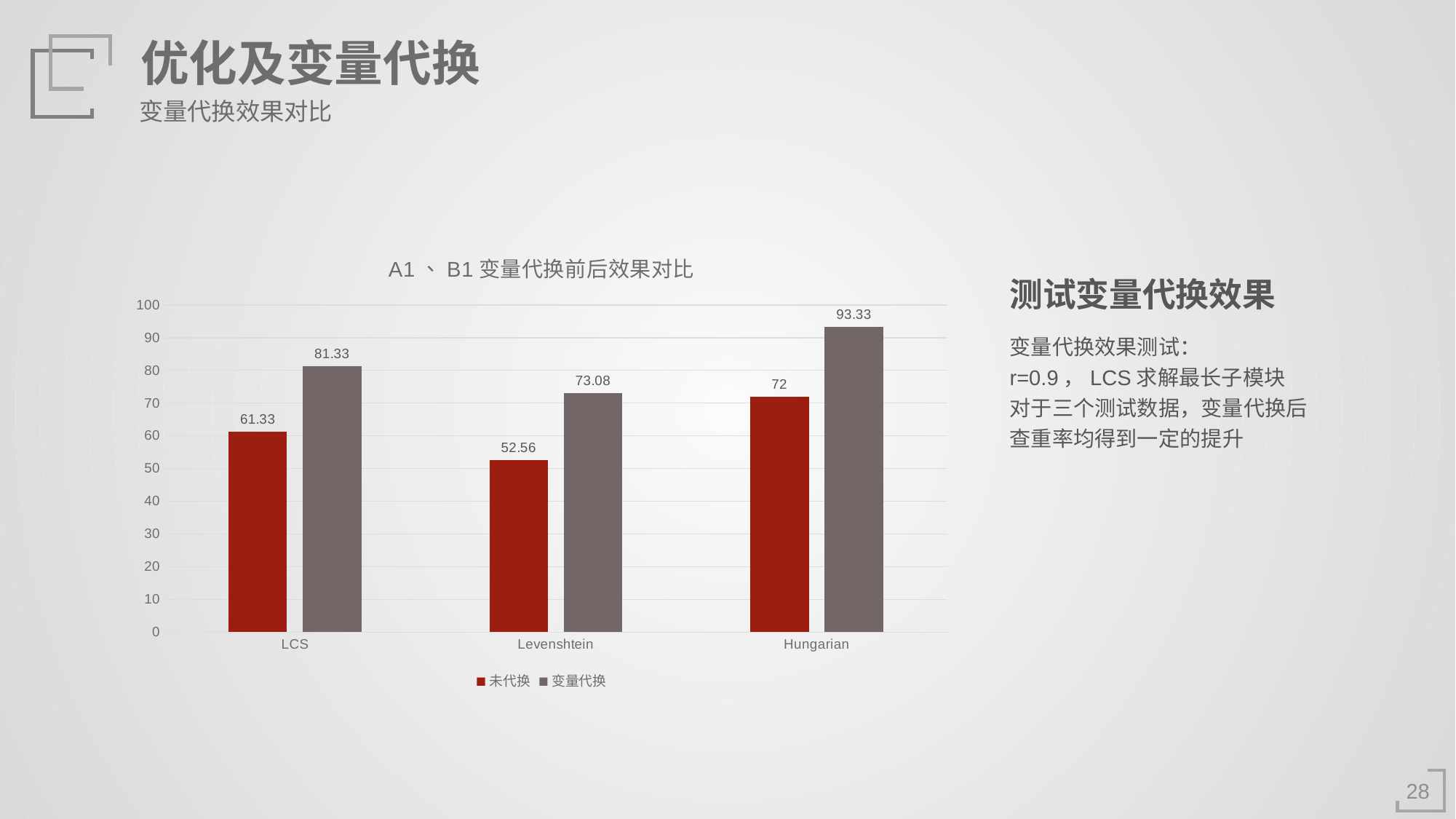

优化及变量代换
变量代换效果对比

### Chart: A1、B1变量代换前后效果对比

| Category |  |  |
|---|---|---|
| LCS | 61.33 | 81.33 |
| Levenshtein | 52.56 | 73.08 |
| Hungarian | 72.0 | 93.33 |
测试变量代换效果
变量代换效果测试：r=0.9，LCS求解最长子模块
对于三个测试数据，变量代换后查重率均得到一定的提升